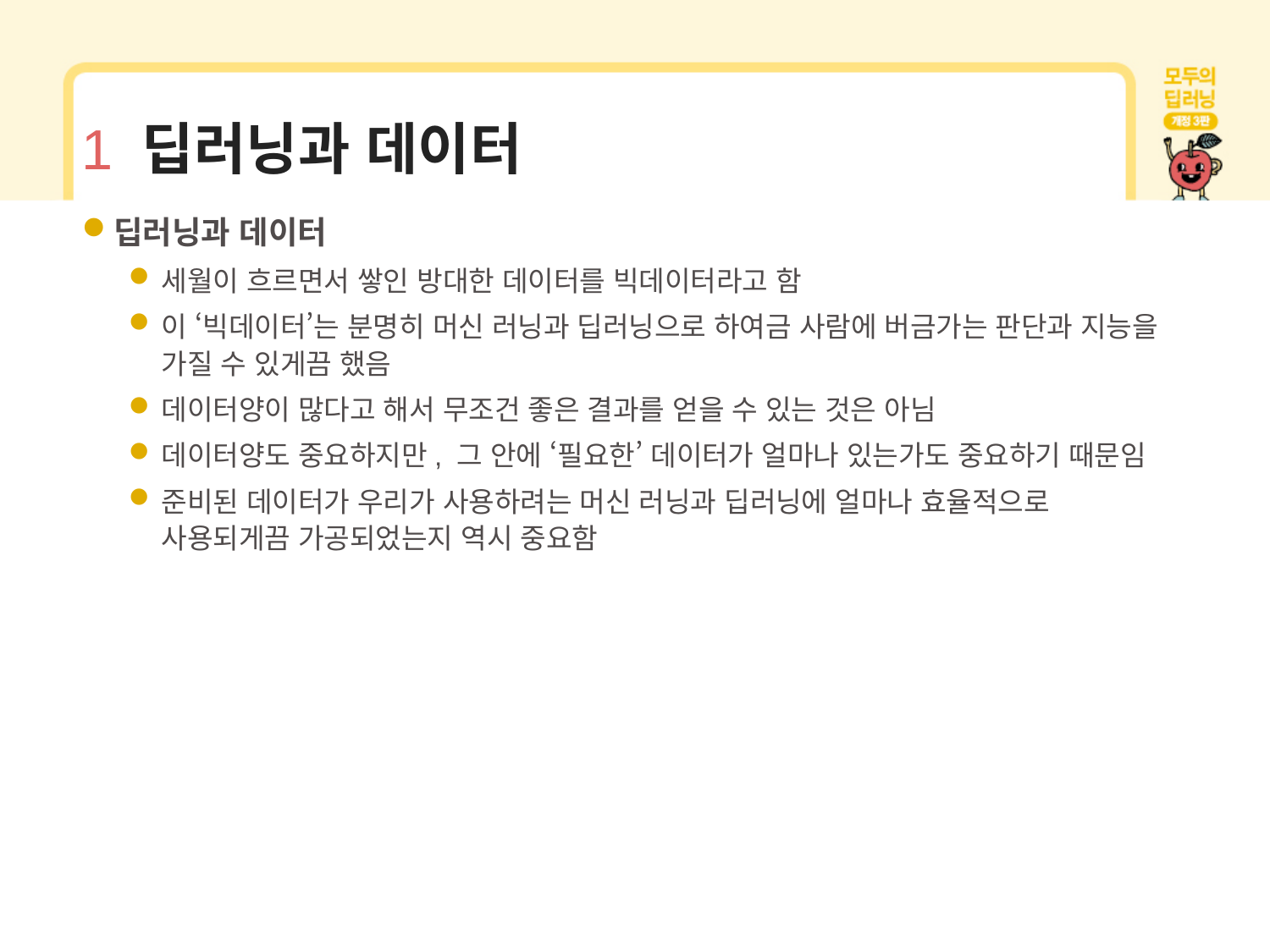

# 1 딥러닝과 데이터
딥러닝과 데이터
세월이 흐르면서 쌓인 방대한 데이터를 빅데이터라고 함
이 ‘빅데이터’는 분명히 머신 러닝과 딥러닝으로 하여금 사람에 버금가는 판단과 지능을 가질 수 있게끔 했음
데이터양이 많다고 해서 무조건 좋은 결과를 얻을 수 있는 것은 아님
데이터양도 중요하지만, 그 안에 ‘필요한’ 데이터가 얼마나 있는가도 중요하기 때문임
준비된 데이터가 우리가 사용하려는 머신 러닝과 딥러닝에 얼마나 효율적으로 사용되게끔 가공되었는지 역시 중요함